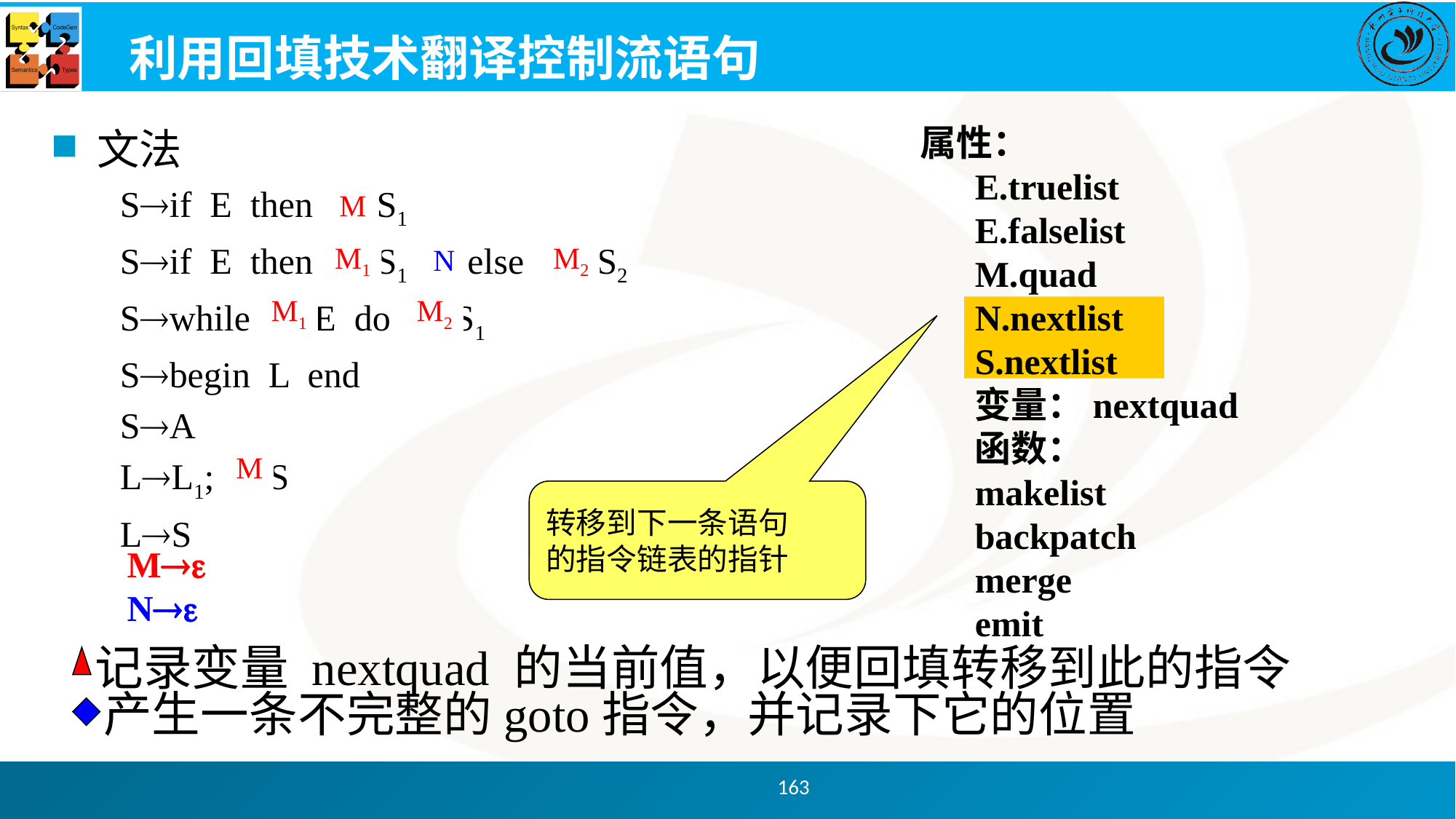

# 利用回填技术翻译控制流语句
属性：
E.truelist
E.falselist
M.quad
N.nextlist
S.nextlist
变量：nextquad
函数：
makelist
backpatch
merge
emit
文法
S→if  E  then       S1
S→if  E  then       S1       else        S2
S→while       E  do       S1
S→begin  L  end
S→A
L→L1;      S
L→S
M

M1
 N
M2

M1
M2

M

转移到下一条语句
的指令链表的指针
M→ε
N→ε
记录变量 nextquad 的当前值，以便回填转移到此的指令

产生一条不完整的goto指令，并记录下它的位置

163